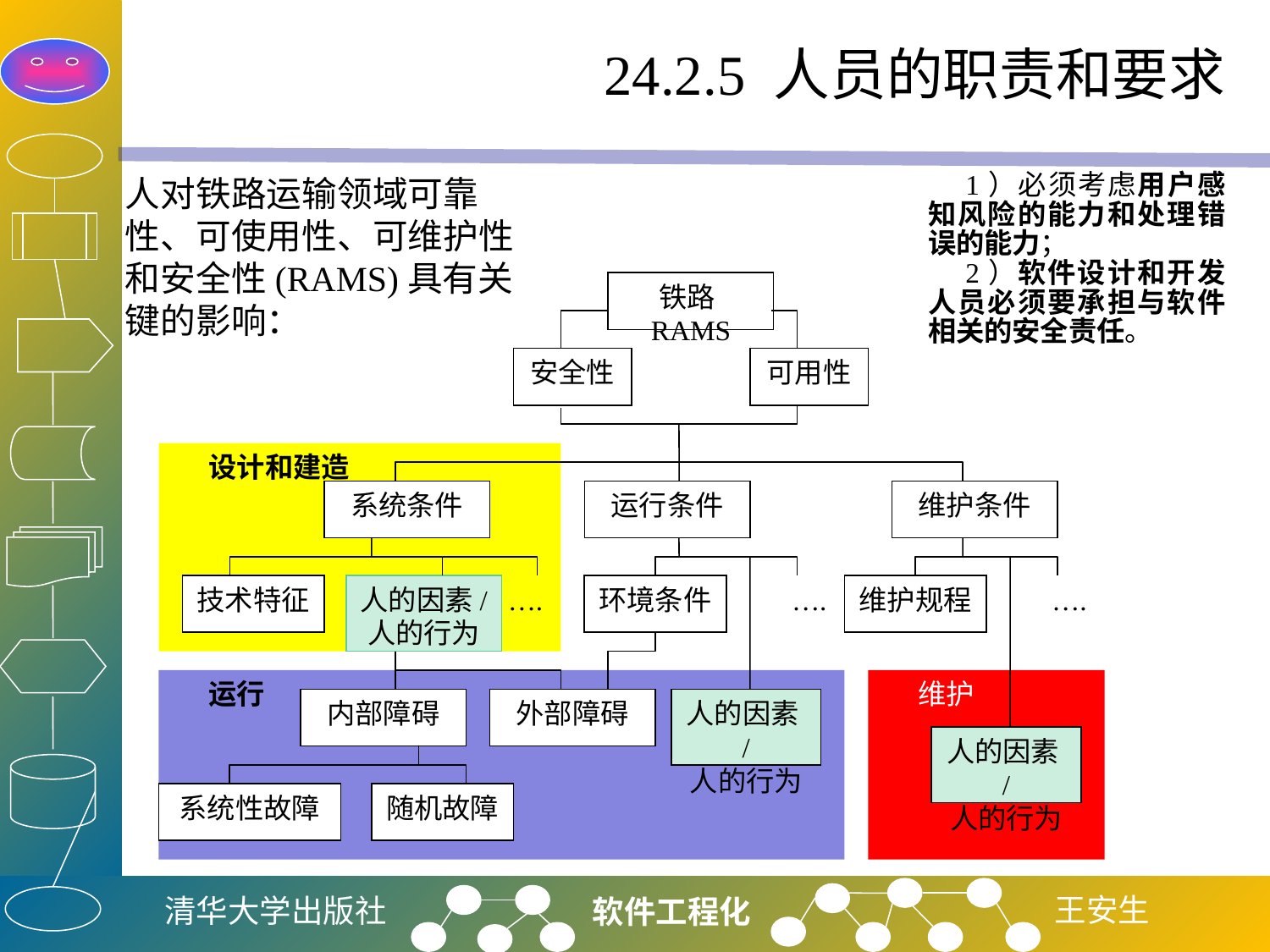

# 24.2.5 人员的职责和要求
人对铁路运输领域可靠性、可使用性、可维护性和安全性(RAMS)具有关键的影响：
1）必须考虑用户感知风险的能力和处理错误的能力；
2）软件设计和开发人员必须要承担与软件相关的安全责任。

铁路RAMS

安全性
可用性

设计和建造

系统条件
运行条件
维护条件

技术特征
人的因素/
人的行为
….
环境条件
….
维护规程
….

运行
维护
内部障碍
外部障碍
人的因素/
人的行为
人的因素/
人的行为

系统性故障
随机故障